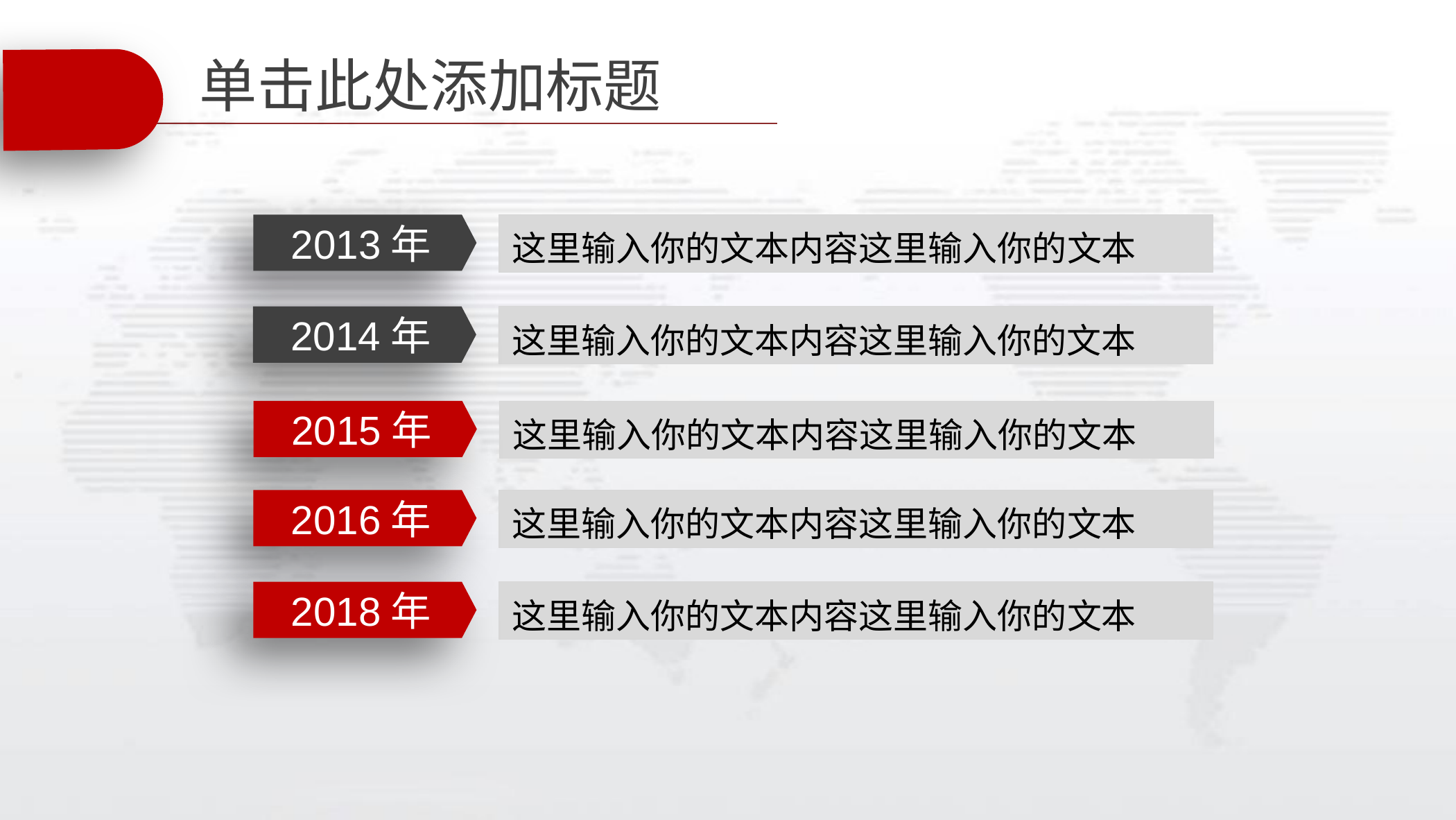

# 单击此处添加标题
这里输入你的文本内容这里输入你的文本
2013年
这里输入你的文本内容这里输入你的文本
2014年
这里输入你的文本内容这里输入你的文本
2015年
这里输入你的文本内容这里输入你的文本
2016年
这里输入你的文本内容这里输入你的文本
2018年